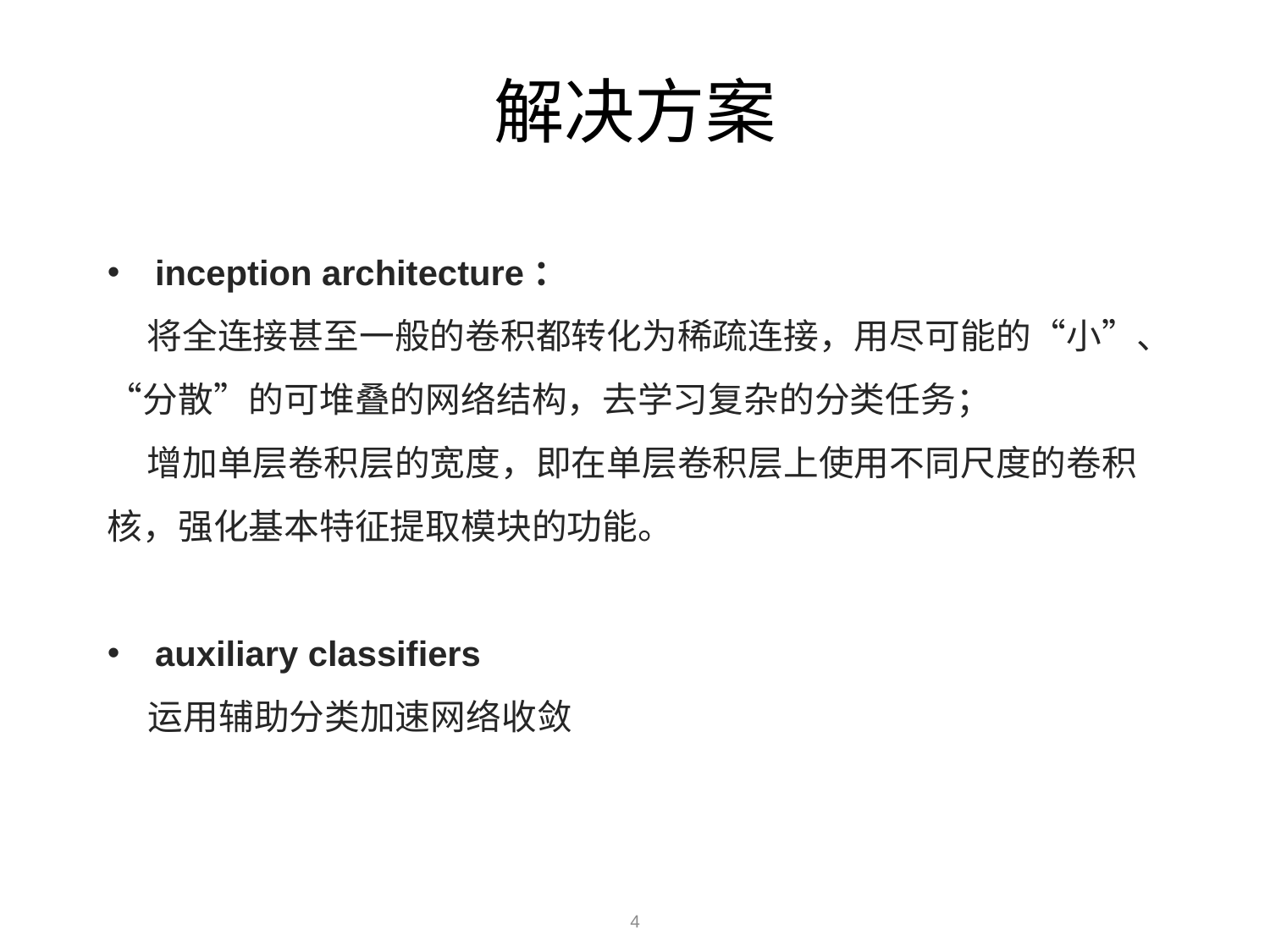

解决方案
inception architecture：
    将全连接甚至一般的卷积都转化为稀疏连接，用尽可能的“小”、“分散”的可堆叠的网络结构，去学习复杂的分类任务；
    增加单层卷积层的宽度，即在单层卷积层上使用不同尺度的卷积核，强化基本特征提取模块的功能。

auxiliary classifiers
    运用辅助分类加速网络收敛
4